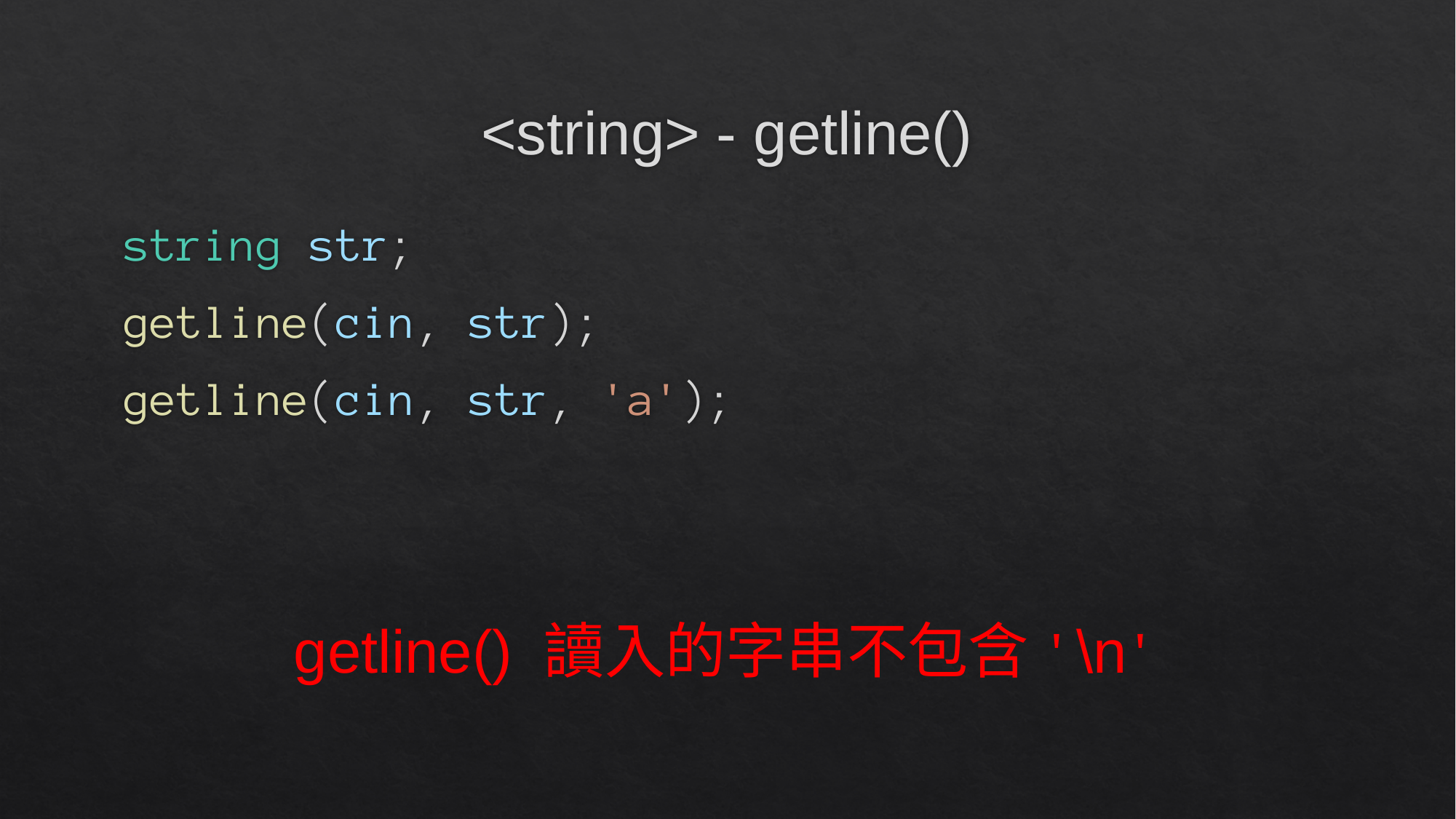

# <string> - getline()
string str;
getline(cin, str);
getline(cin, str, 'a');

getline() 讀入的字串不包含'\n'